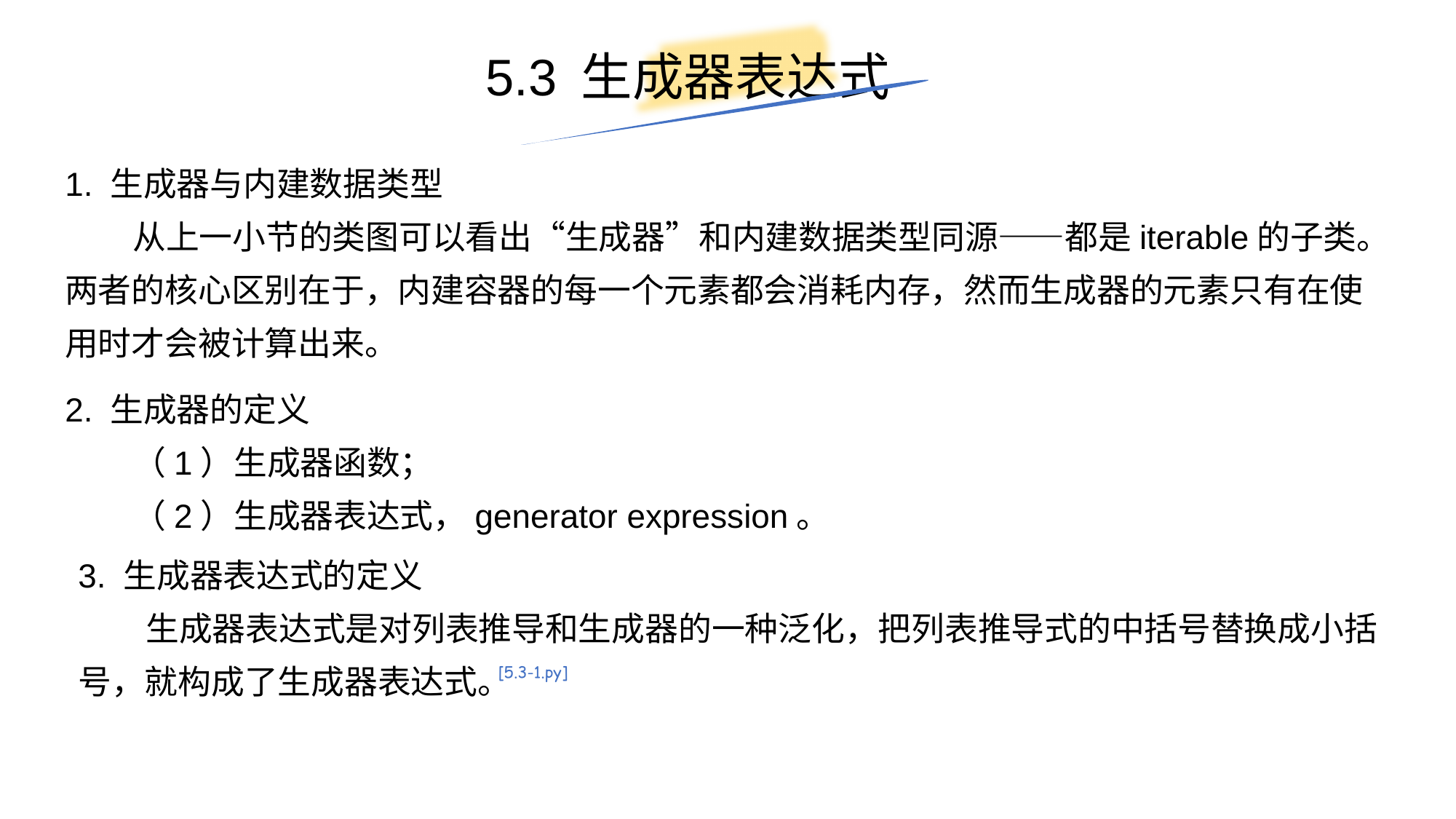

# 5.3 生成器表达式

1. 生成器与内建数据类型
        从上一小节的类图可以看出“生成器”和内建数据类型同源——都是iterable的子类。两者的核心区别在于，内建容器的每一个元素都会消耗内存，然而生成器的元素只有在使用时才会被计算出来。
2. 生成器的定义
        （1）生成器函数；
        （2）生成器表达式，generator expression。
3. 生成器表达式的定义
        生成器表达式是对列表推导和生成器的一种泛化，把列表推导式的中括号替换成小括号，就构成了生成器表达式。
[5.3-1.py]